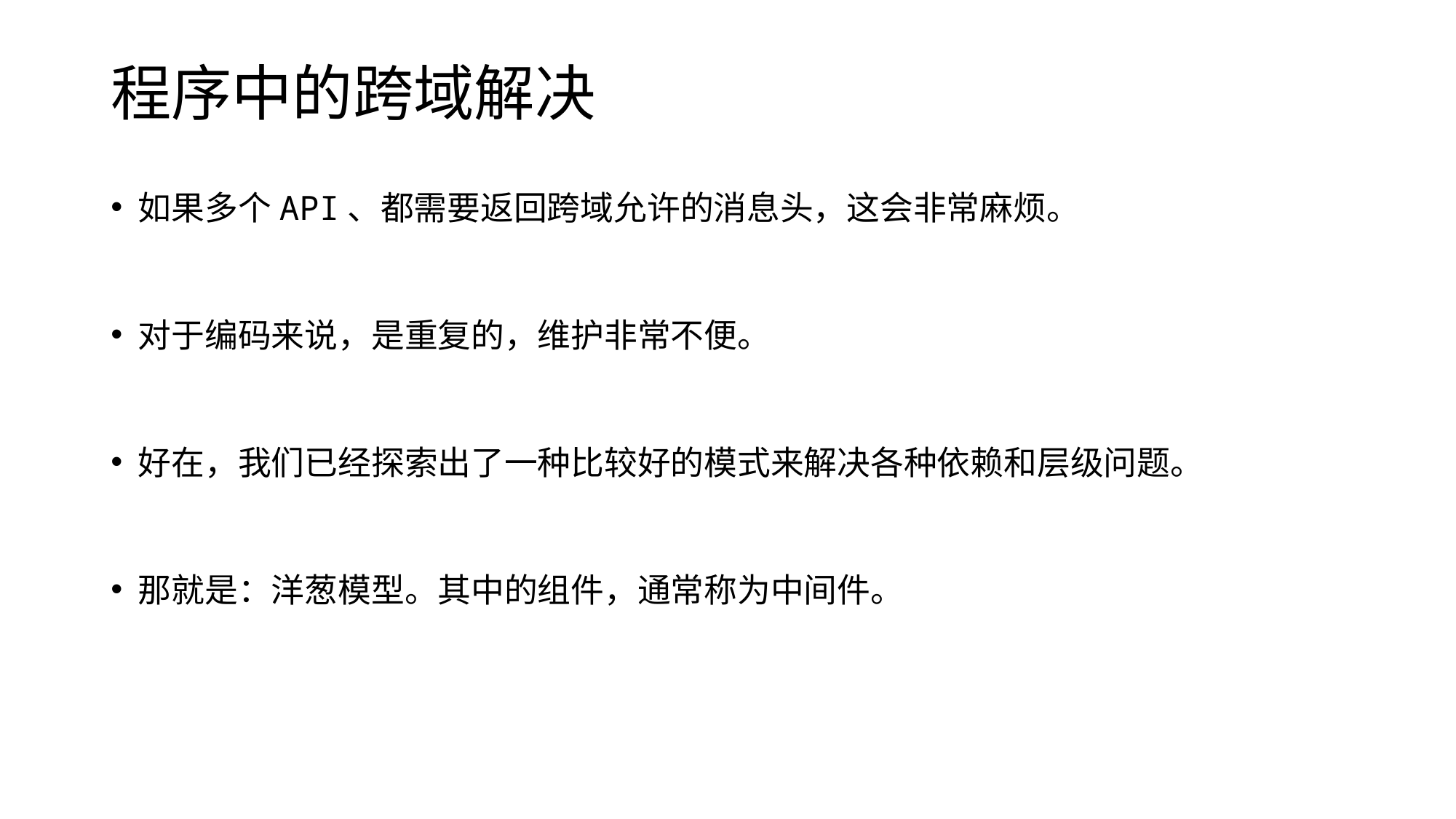

# 程序中的跨域解决
如果多个API、都需要返回跨域允许的消息头，这会非常麻烦。

对于编码来说，是重复的，维护非常不便。

好在，我们已经探索出了一种比较好的模式来解决各种依赖和层级问题。

那就是：洋葱模型。其中的组件，通常称为中间件。